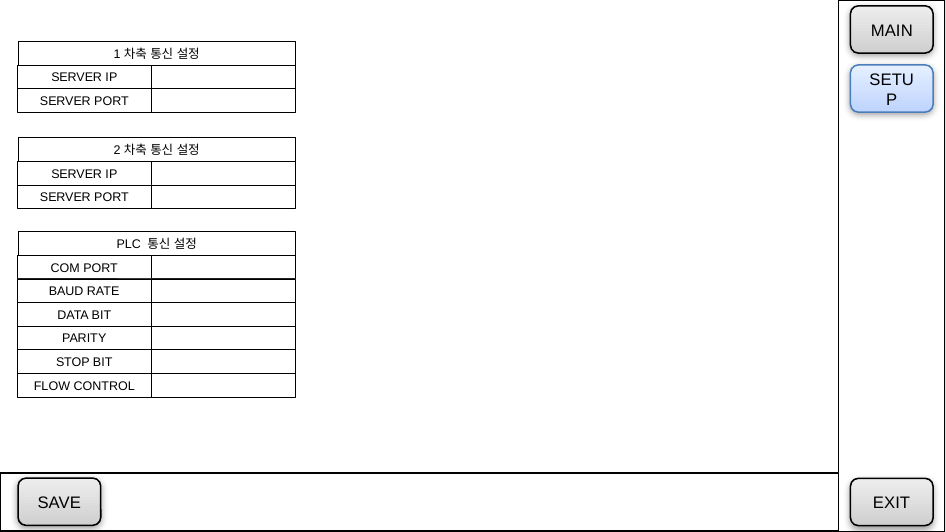

MAIN
1차축 통신 설정
SERVER IP

SETUP
SERVER PORT

2차축 통신 설정
SERVER IP

SERVER PORT

PLC 통신 설정
COM PORT

BAUD RATE

DATA BIT

PARITY

STOP BIT

FLOW CONTROL

SAVE
EXIT